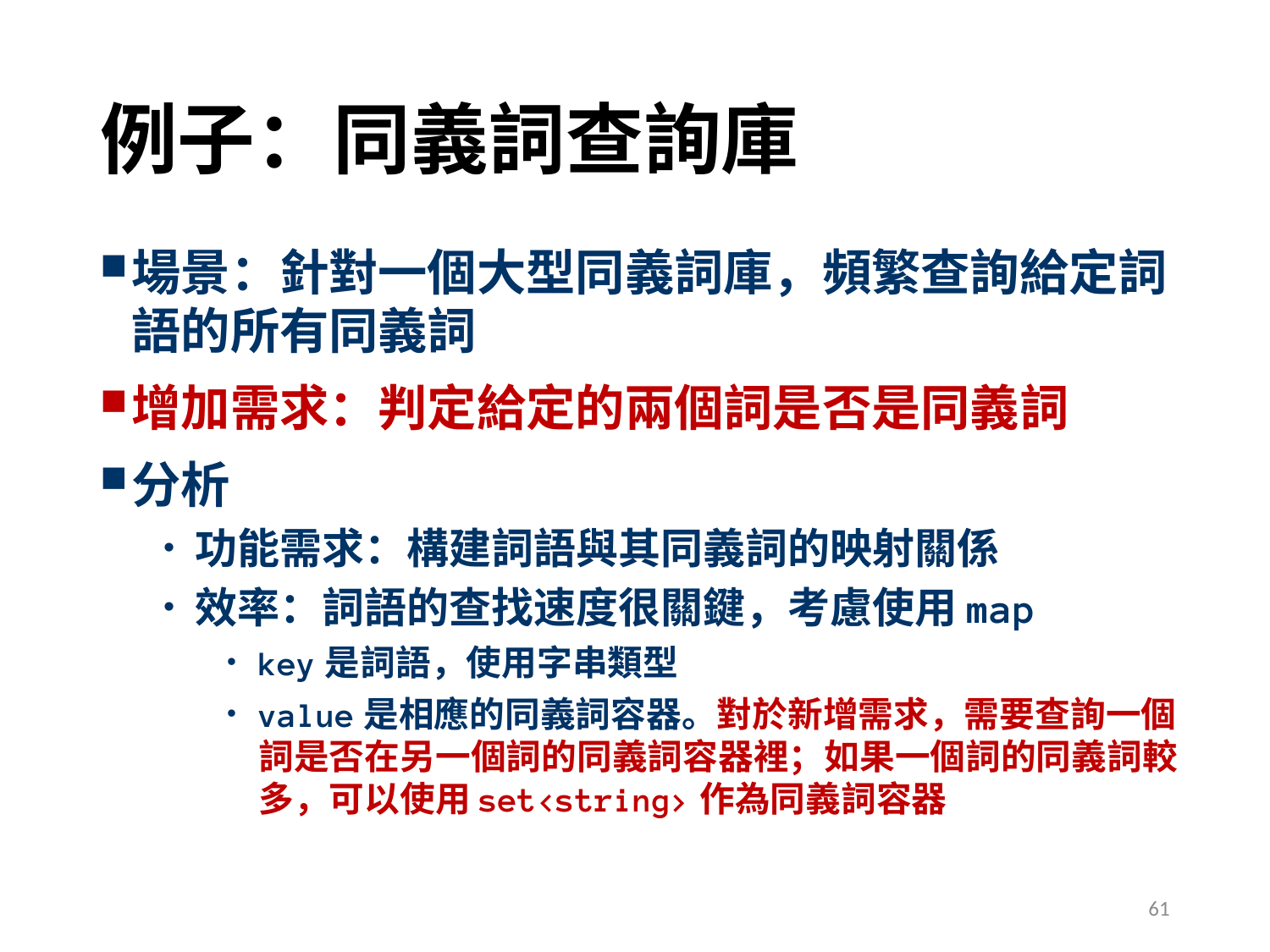

# 例子：同義詞查詢庫
場景：針對一個大型同義詞庫，頻繁查詢給定詞語的所有同義詞
增加需求：判定給定的兩個詞是否是同義詞
分析
功能需求：構建詞語與其同義詞的映射關係
效率：詞語的查找速度很關鍵，考慮使用map
key是詞語，使用字串類型
value是相應的同義詞容器。對於新增需求，需要查詢一個詞是否在另一個詞的同義詞容器裡；如果一個詞的同義詞較多，可以使用set<string>作為同義詞容器
61